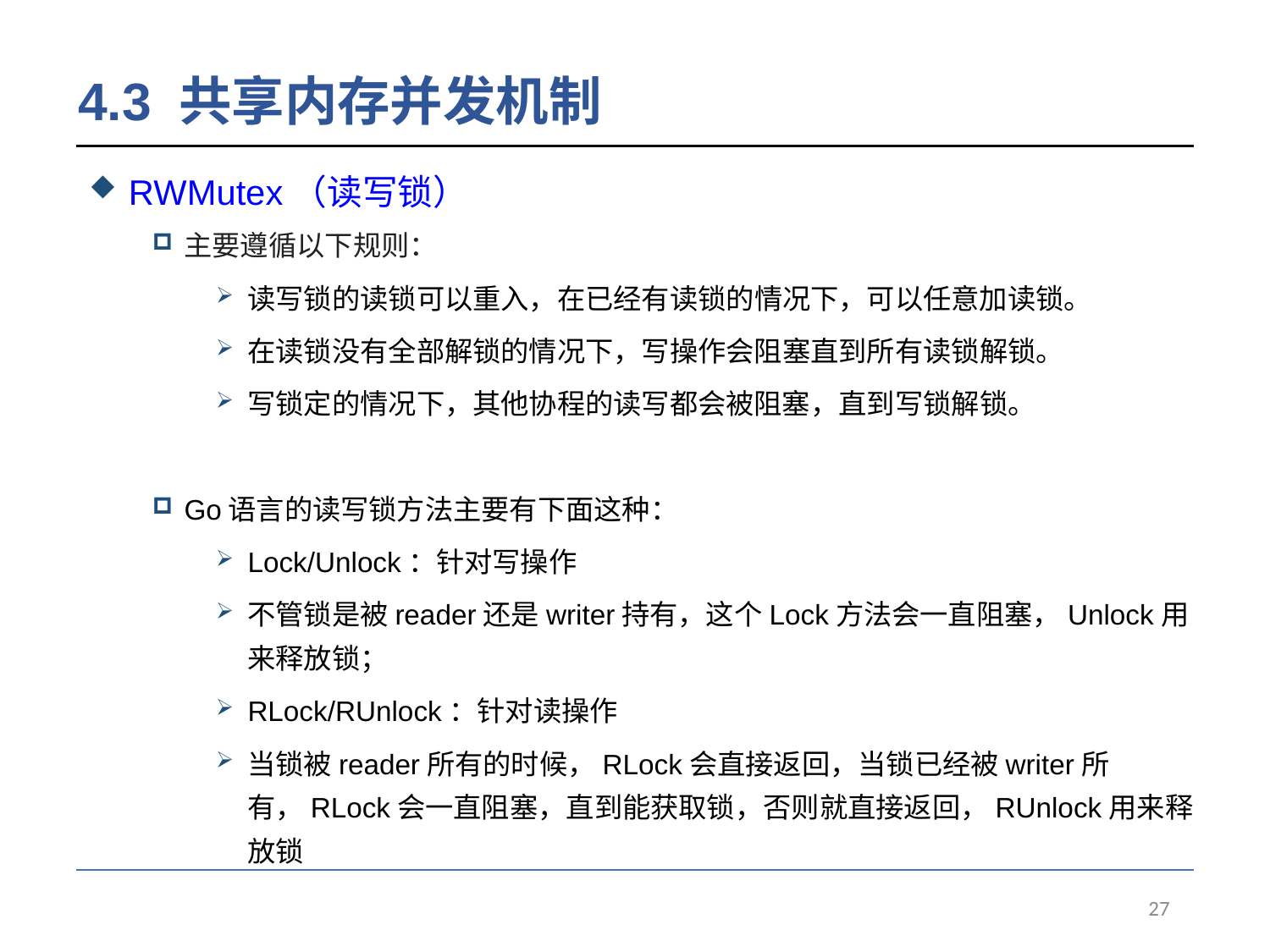

# 4.3 共享内存并发机制
RWMutex（读写锁）
主要遵循以下规则：
读写锁的读锁可以重入，在已经有读锁的情况下，可以任意加读锁。
在读锁没有全部解锁的情况下，写操作会阻塞直到所有读锁解锁。
写锁定的情况下，其他协程的读写都会被阻塞，直到写锁解锁。

Go语言的读写锁方法主要有下面这种：
Lock/Unlock：针对写操作
不管锁是被reader还是writer持有，这个Lock方法会一直阻塞，Unlock用来释放锁；
RLock/RUnlock：针对读操作
当锁被reader所有的时候，RLock会直接返回，当锁已经被writer所有，RLock会一直阻塞，直到能获取锁，否则就直接返回，RUnlock用来释放锁

27